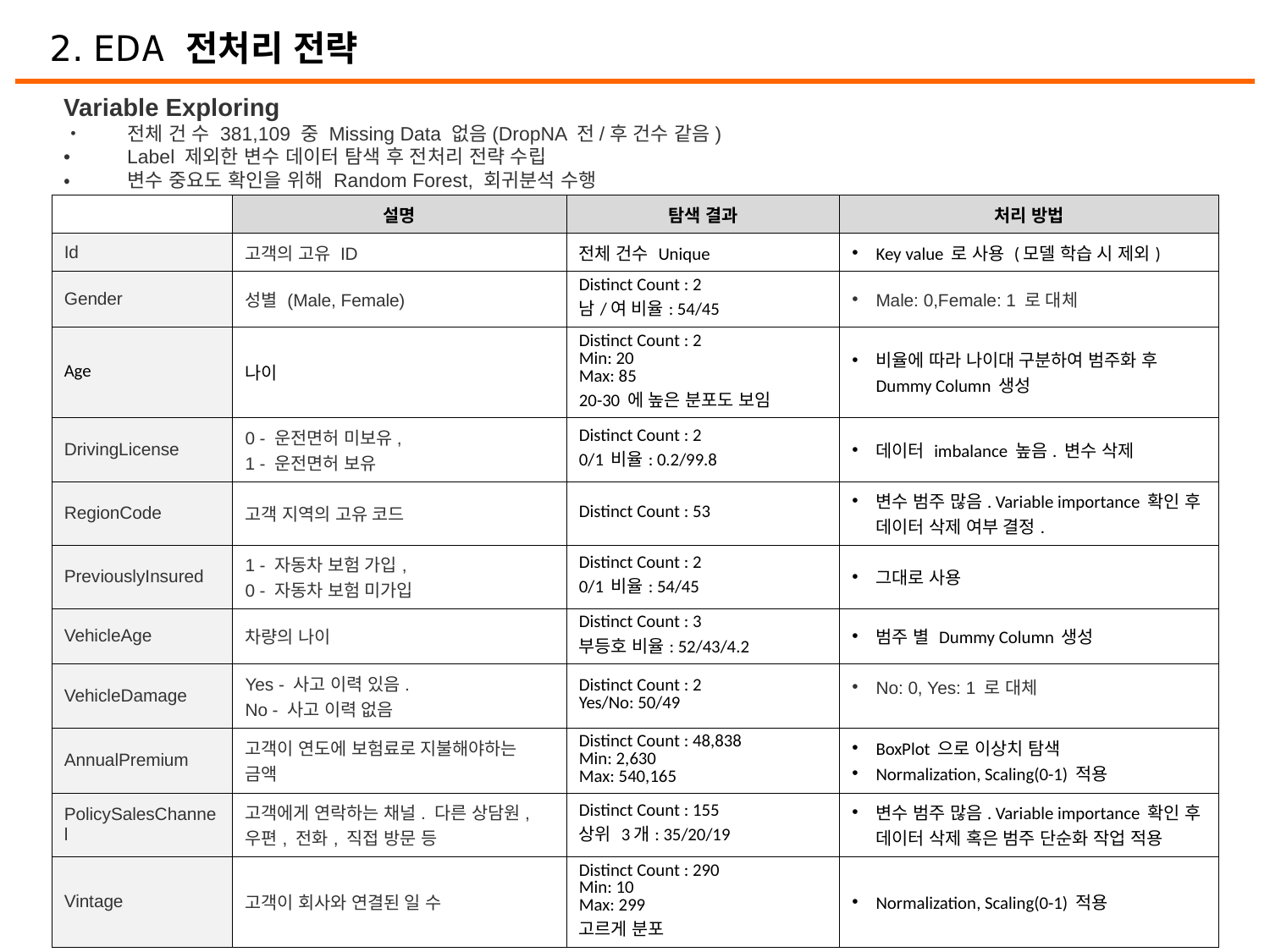

2. EDA 전처리 전략
Variable Exploring
•	전체 건 수 381,109 중 Missing Data 없음(DropNA 전/후 건수 같음)
•	Label 제외한 변수 데이터 탐색 후 전처리 전략 수립
•	변수 중요도 확인을 위해 Random Forest, 회귀분석 수행
|  | 설명 | 탐색 결과 | 처리 방법 |
| --- | --- | --- | --- |
| Id | 고객의 고유 ID | 전체 건수 Unique | Key value 로 사용 (모델 학습 시 제외) |
| Gender | 성별 (Male, Female) | Distinct Count : 2 남/여 비율: 54/45 | Male: 0,Female: 1 로 대체 |
| Age | 나이 | Distinct Count : 2 Min: 20 Max: 85 20-30 에 높은 분포도 보임 | 비율에 따라 나이대 구분하여 범주화 후 Dummy Column 생성 |
| DrivingLicense | 0 - 운전면허 미보유, 1 - 운전면허 보유 | Distinct Count : 2 0/1 비율: 0.2/99.8 | 데이터 imbalance 높음. 변수 삭제 |
| RegionCode | 고객 지역의 고유 코드 | Distinct Count : 53 | 변수 범주 많음. Variable importance 확인 후 데이터 삭제 여부 결정. |
| PreviouslyInsured | 1 - 자동차 보험 가입, 0 - 자동차 보험 미가입 | Distinct Count : 2 0/1 비율: 54/45 | 그대로 사용 |
| VehicleAge | 차량의 나이 | Distinct Count : 3 부등호 비율: 52/43/4.2 | 범주 별 Dummy Column 생성 |
| VehicleDamage | Yes - 사고 이력 있음. No - 사고 이력 없음 | Distinct Count : 2 Yes/No: 50/49 | No: 0, Yes: 1 로 대체 |
| AnnualPremium | 고객이 연도에 보험료로 지불해야하는 금액 | Distinct Count : 48,838 Min: 2,630 Max: 540,165 | BoxPlot 으로 이상치 탐색 Normalization, Scaling(0-1) 적용 |
| PolicySalesChannel | 고객에게 연락하는 채널. 다른 상담원, 우편, 전화, 직접 방문 등 | Distinct Count : 155 상위 3개: 35/20/19 | 변수 범주 많음. Variable importance 확인 후 데이터 삭제 혹은 범주 단순화 작업 적용 |
| Vintage | 고객이 회사와 연결된 일 수 | Distinct Count : 290 Min: 10 Max: 299 고르게 분포 | Normalization, Scaling(0-1) 적용 |